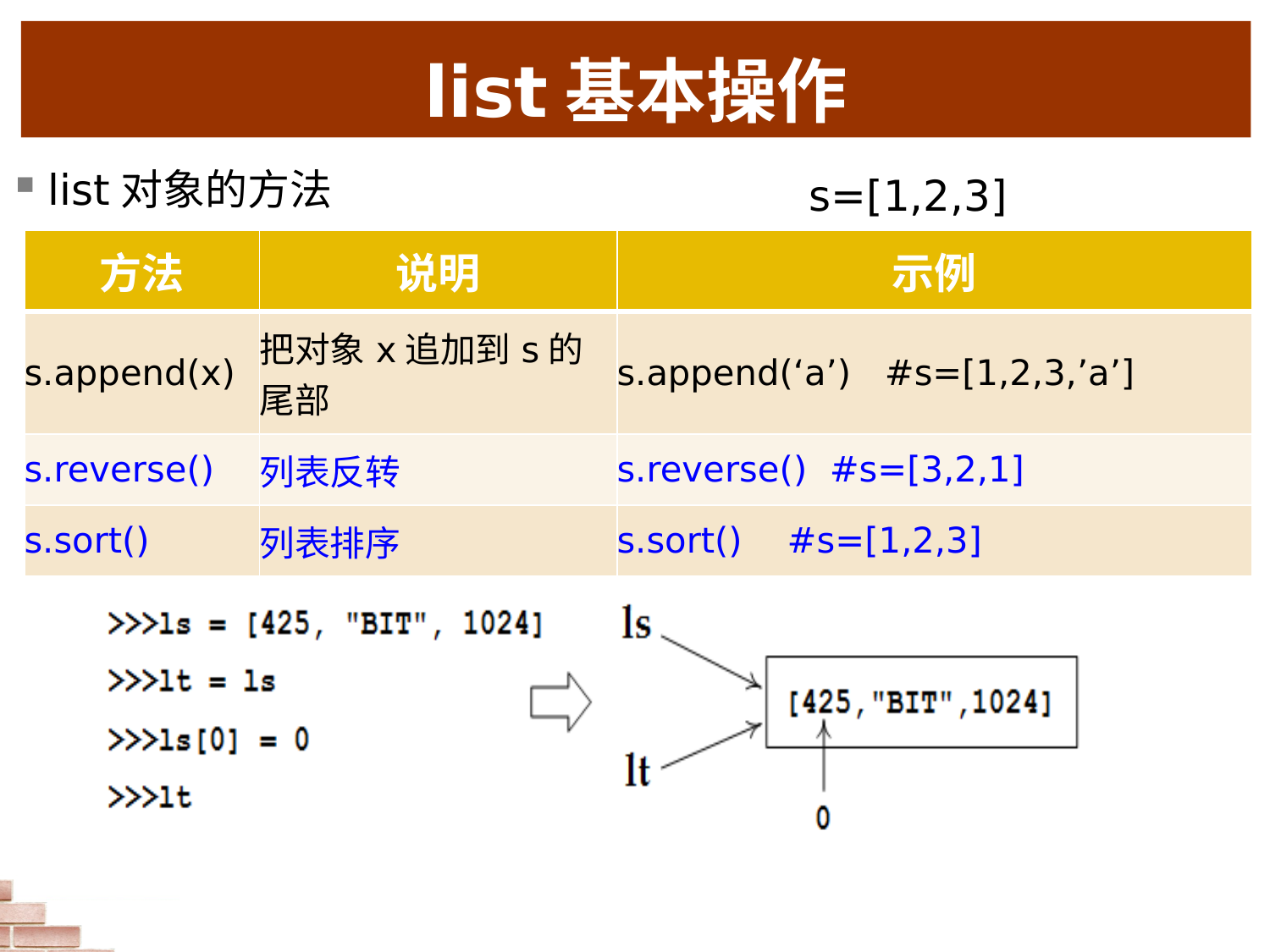

# list基本操作
list对象的方法
s=[1,2,3]
| 方法 | 说明 | 示例 |
| --- | --- | --- |
| s.append(x) | 把对象x追加到s的尾部 | s.append(‘a’) #s=[1,2,3,’a’] |
| s.reverse() | 列表反转 | s.reverse() #s=[3,2,1] |
| s.sort() | 列表排序 | s.sort() #s=[1,2,3] |